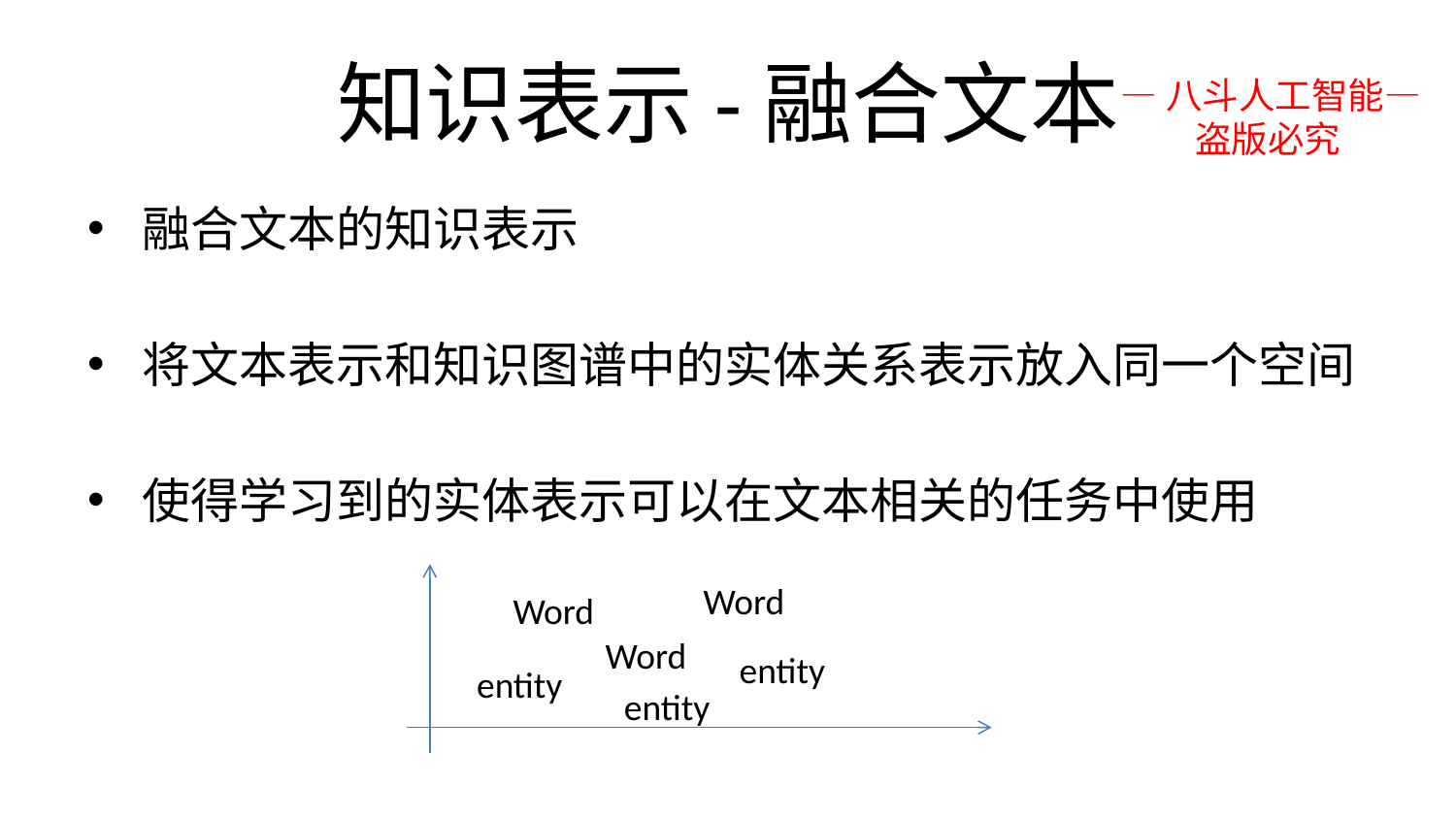

# 知识表示-融合文本
—八斗人工智能—
        盗版必究
融合文本的知识表示

将文本表示和知识图谱中的实体关系表示放入同一个空间

使得学习到的实体表示可以在文本相关的任务中使用
Word
Word
Word
entity
entity
entity